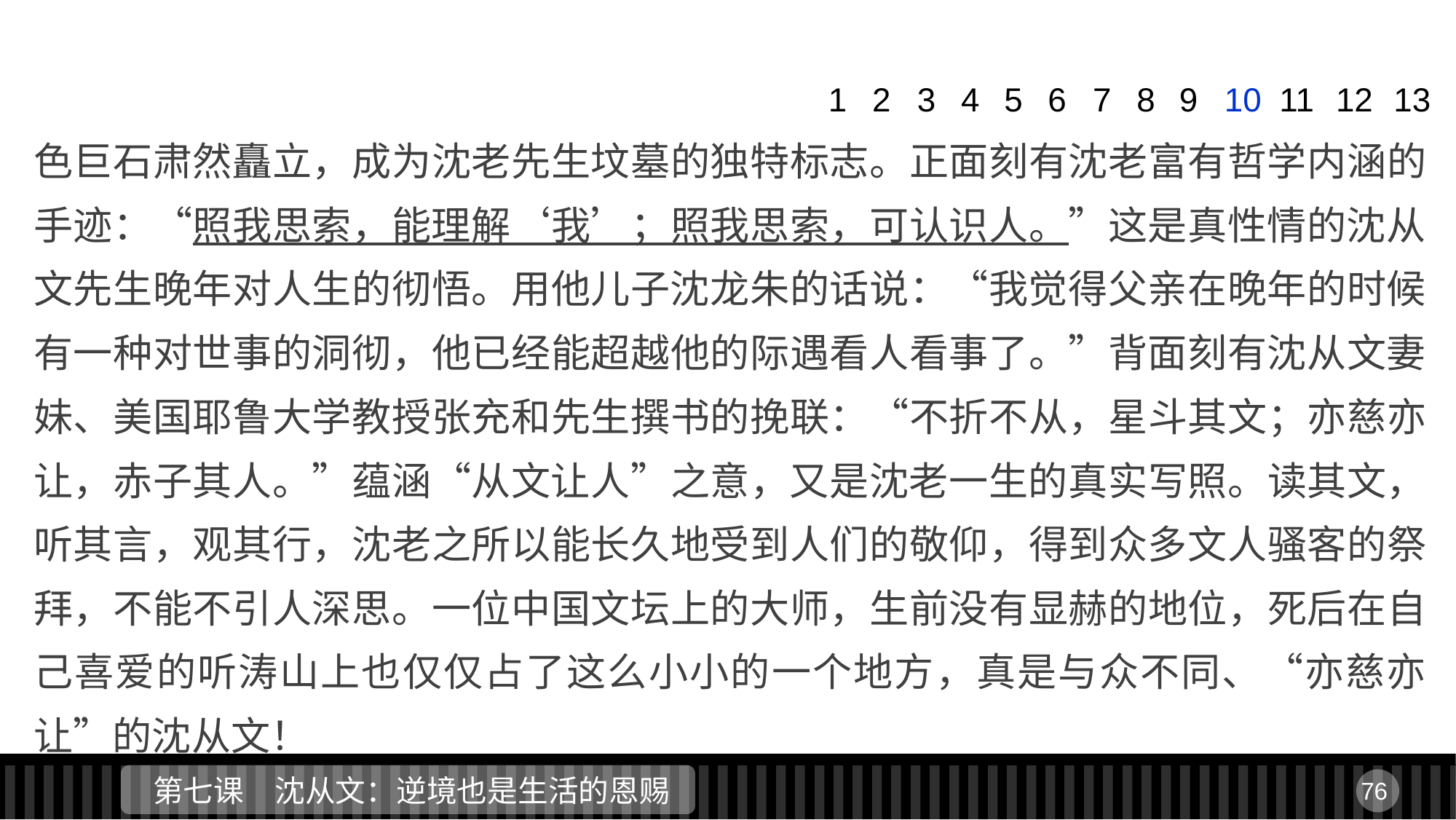

1
2
3
4
5
6
7
8
9
10
11
12
13
色巨石肃然矗立，成为沈老先生坟墓的独特标志。正面刻有沈老富有哲学内涵的手迹：“照我思索，能理解‘我’；照我思索，可认识人。”这是真性情的沈从文先生晚年对人生的彻悟。用他儿子沈龙朱的话说：“我觉得父亲在晚年的时候有一种对世事的洞彻，他已经能超越他的际遇看人看事了。”背面刻有沈从文妻妹、美国耶鲁大学教授张充和先生撰书的挽联：“不折不从，星斗其文；亦慈亦让，赤子其人。”蕴涵“从文让人”之意，又是沈老一生的真实写照。读其文，听其言，观其行，沈老之所以能长久地受到人们的敬仰，得到众多文人骚客的祭拜，不能不引人深思。一位中国文坛上的大师，生前没有显赫的地位，死后在自己喜爱的听涛山上也仅仅占了这么小小的一个地方，真是与众不同、“亦慈亦让”的沈从文！